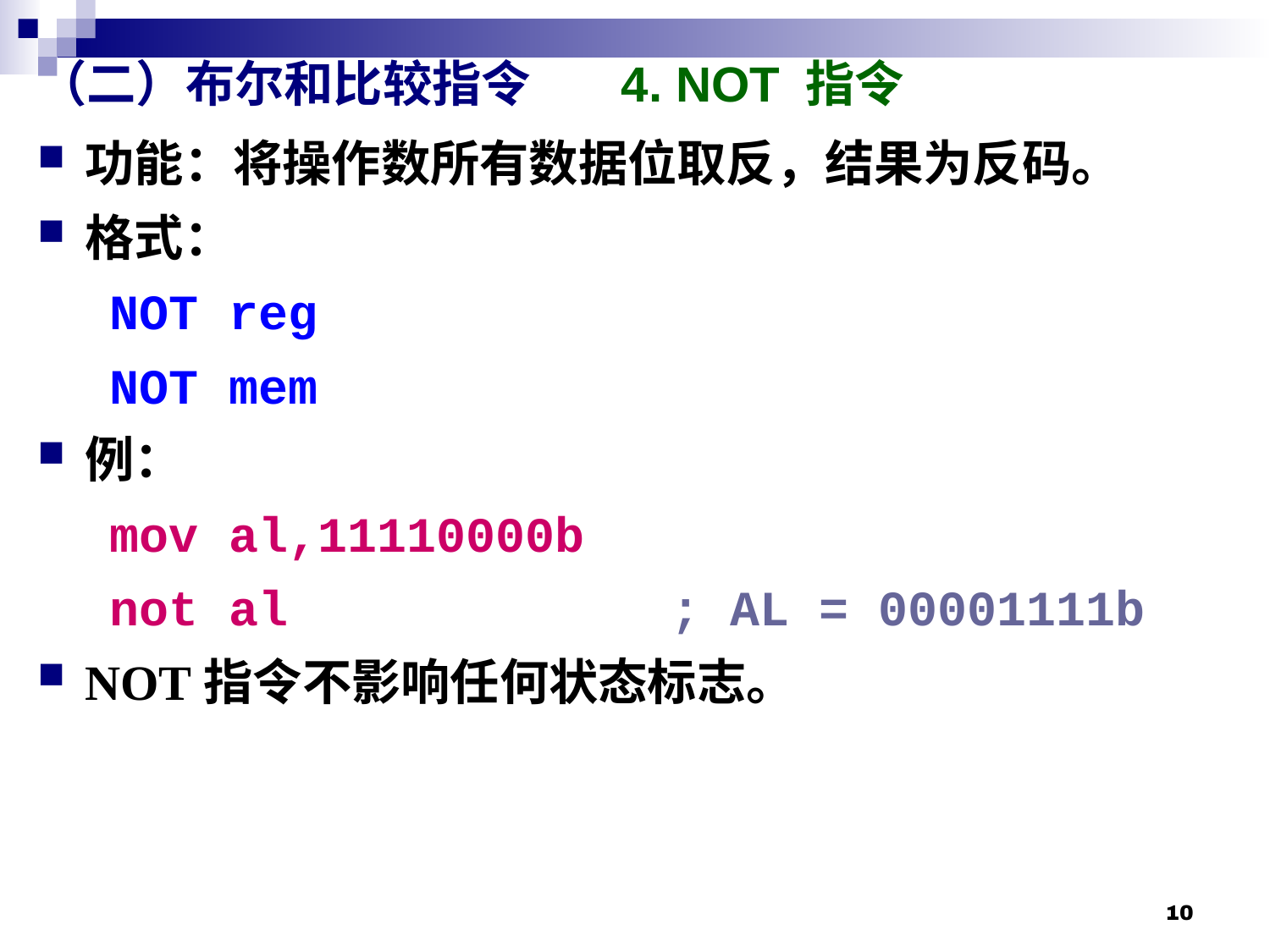

# （二）布尔和比较指令       4. NOT 指令
功能：将操作数所有数据位取反，结果为反码。
格式：
NOT reg
NOT mem
例：
mov al,11110000b
not al				; AL = 00001111b
NOT指令不影响任何状态标志。
10